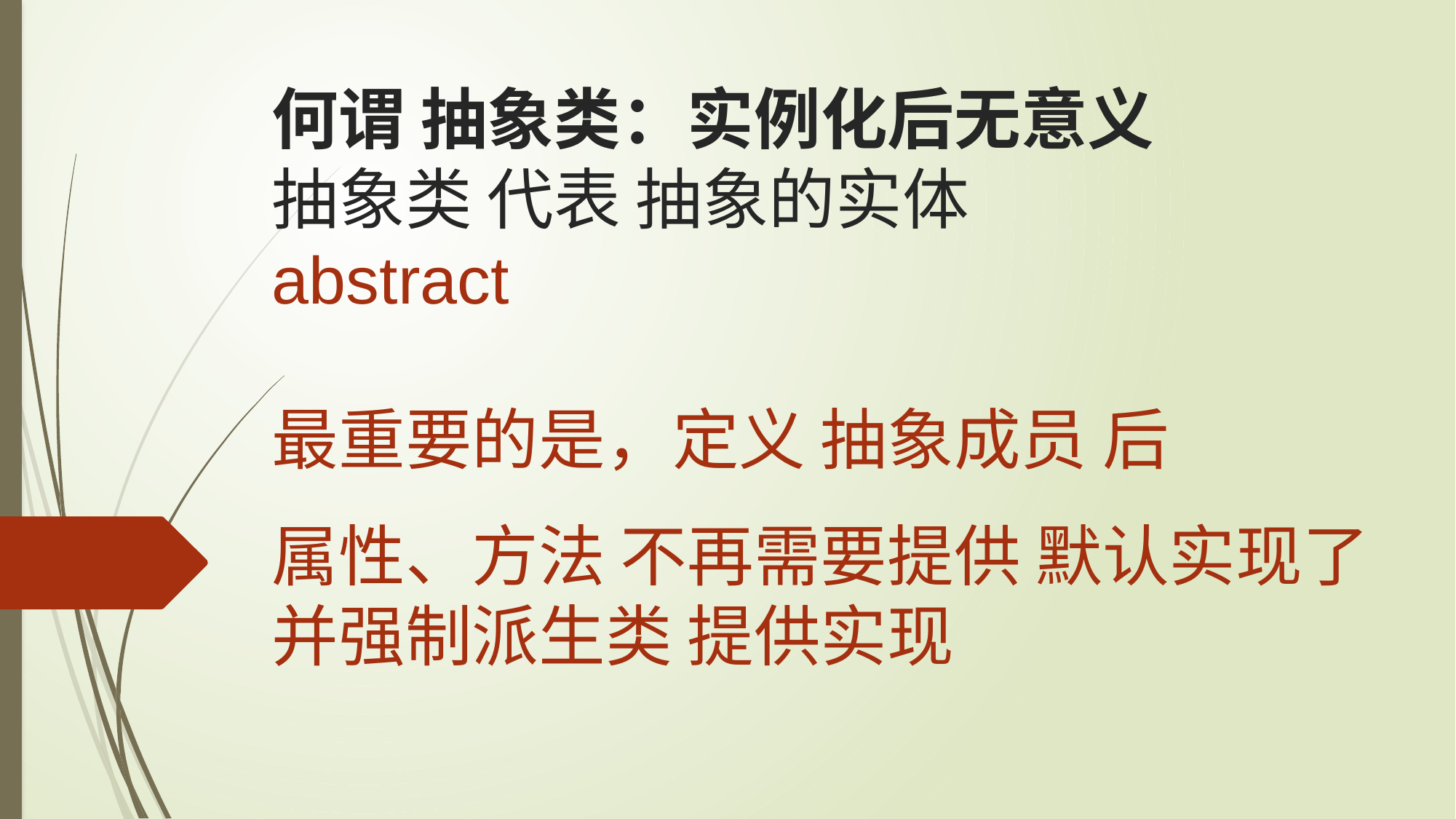

何谓 抽象类：实例化后无意义
抽象类 代表 抽象的实体
abstract

最重要的是，定义 抽象成员 后

属性、方法 不再需要提供 默认实现了
并强制派生类 提供实现